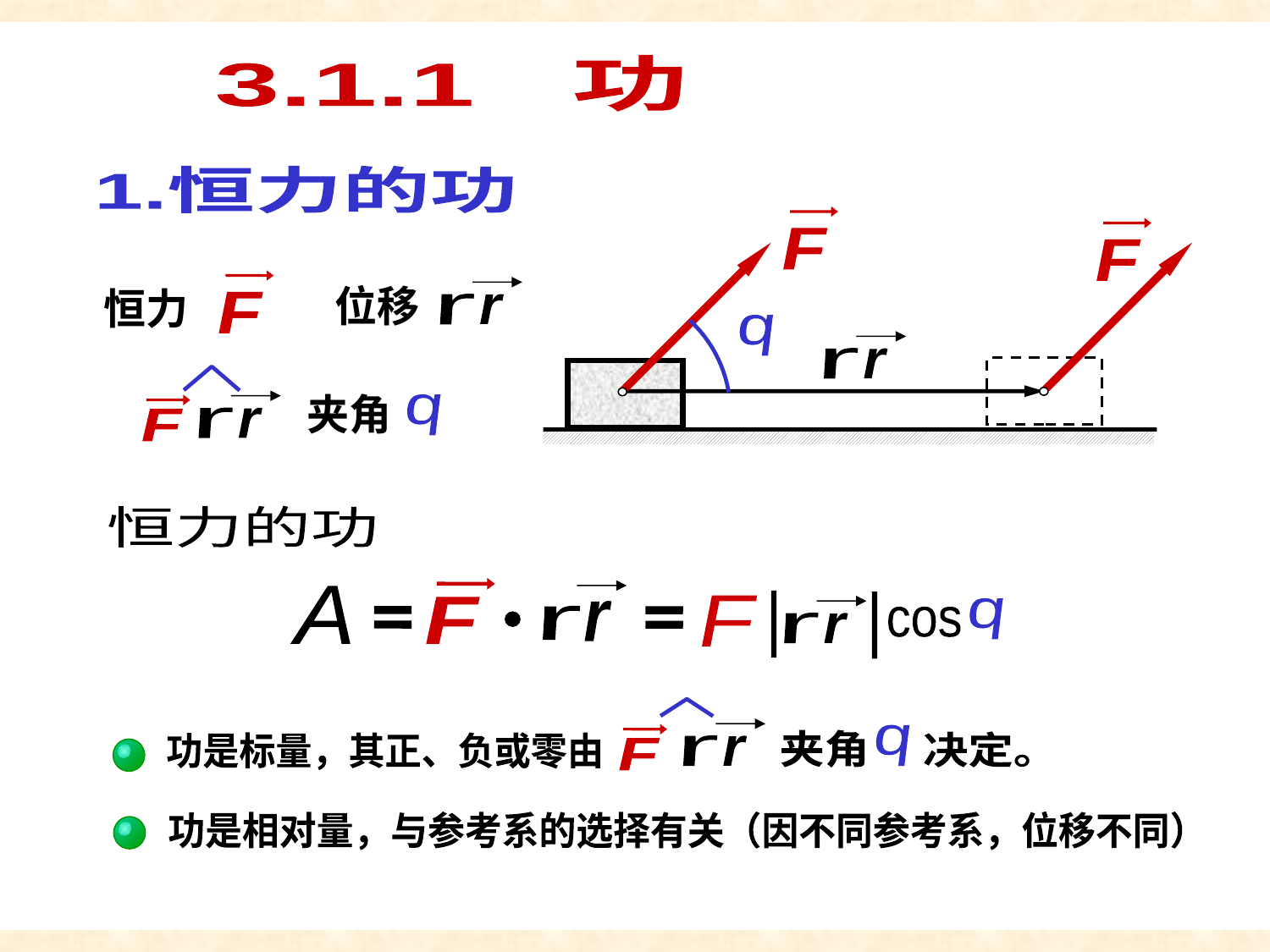

恒力的功
3.1.1   功
1.恒力的功
位移

F
恒力

r
r

夹角
θ

r
r

F

F

F

θ

r
r

恒力的功

F

Α

F
θ

r
r
cos
r
r

r
r

F
θ
夹角
决定。
功是标量，其正、负或零由

功是相对量，与参考系的选择有关（因不同参考系，位移不同）